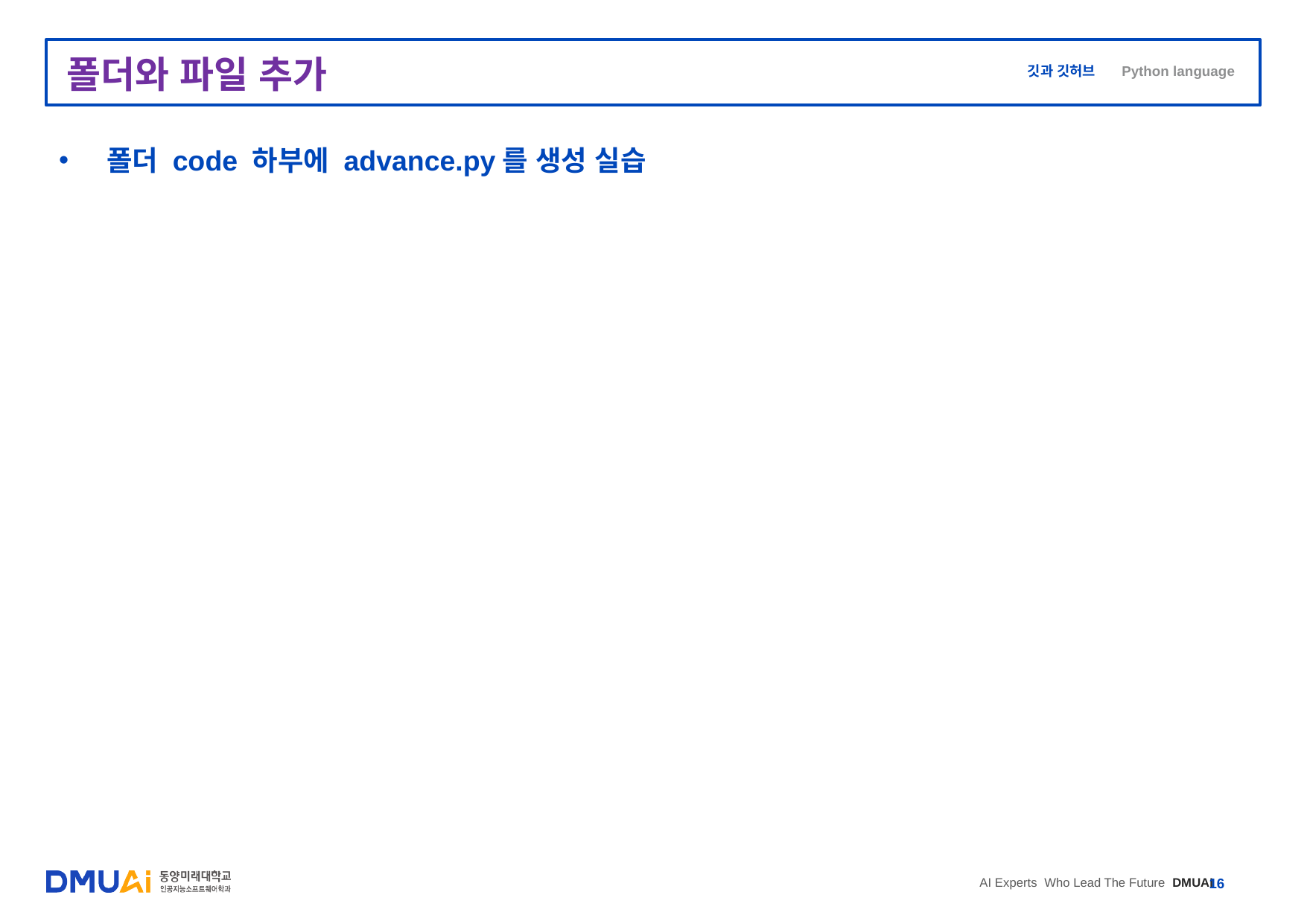

# 폴더와 파일 추가
폴더 code 하부에 advance.py를 생성 실습